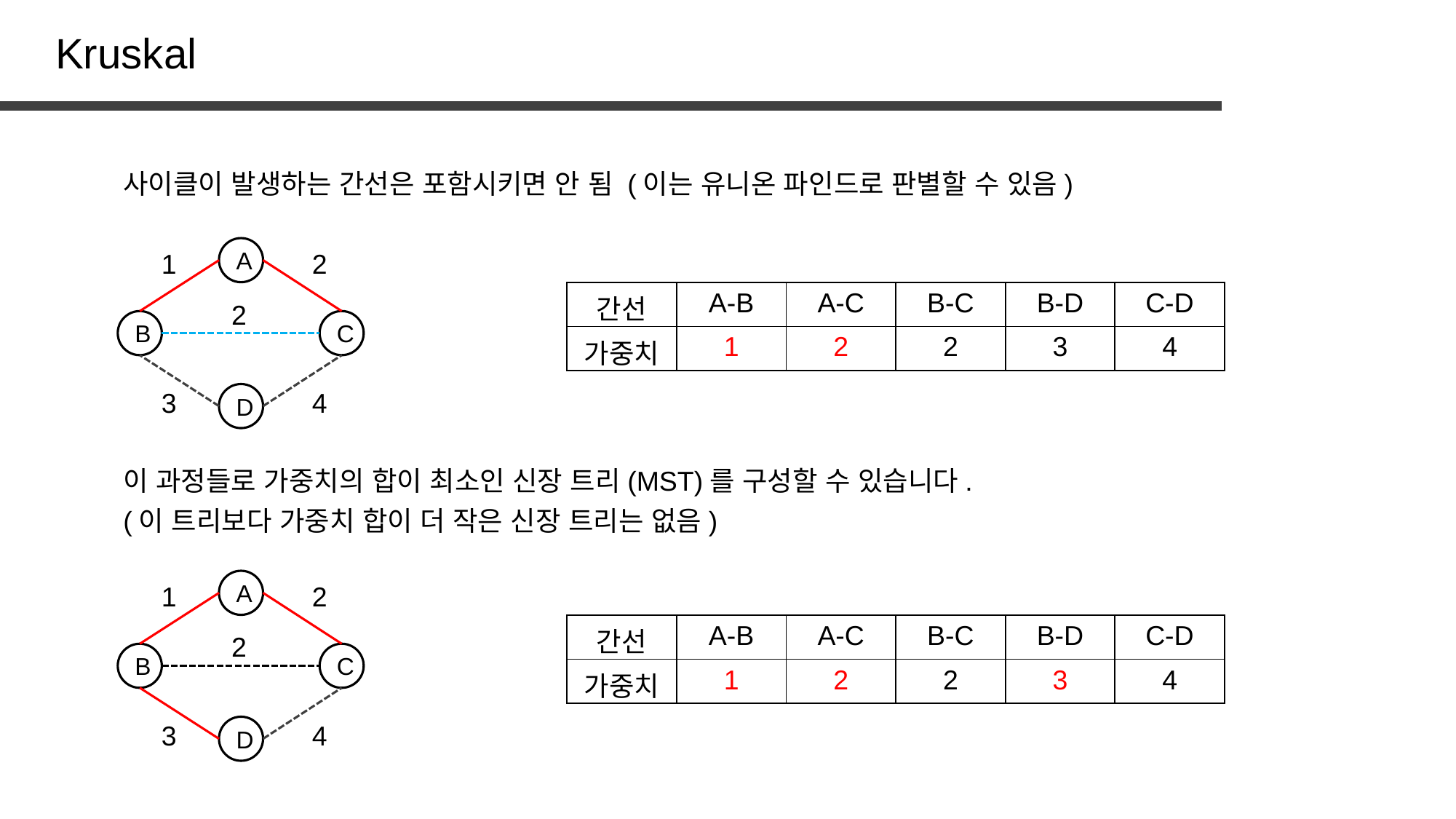

Kruskal
사이클이 발생하는 간선은 포함시키면 안 됨 (이는 유니온 파인드로 판별할 수 있음)
A
1
2
| 간선 | A-B | A-C | B-C | B-D | C-D |
| --- | --- | --- | --- | --- | --- |
| 가중치 | 1 | 2 | 2 | 3 | 4 |
2
B
C
3
4
D
이 과정들로 가중치의 합이 최소인 신장 트리(MST)를 구성할 수 있습니다.
(이 트리보다 가중치 합이 더 작은 신장 트리는 없음)
A
1
2
| 간선 | A-B | A-C | B-C | B-D | C-D |
| --- | --- | --- | --- | --- | --- |
| 가중치 | 1 | 2 | 2 | 3 | 4 |
2
B
C
3
4
D